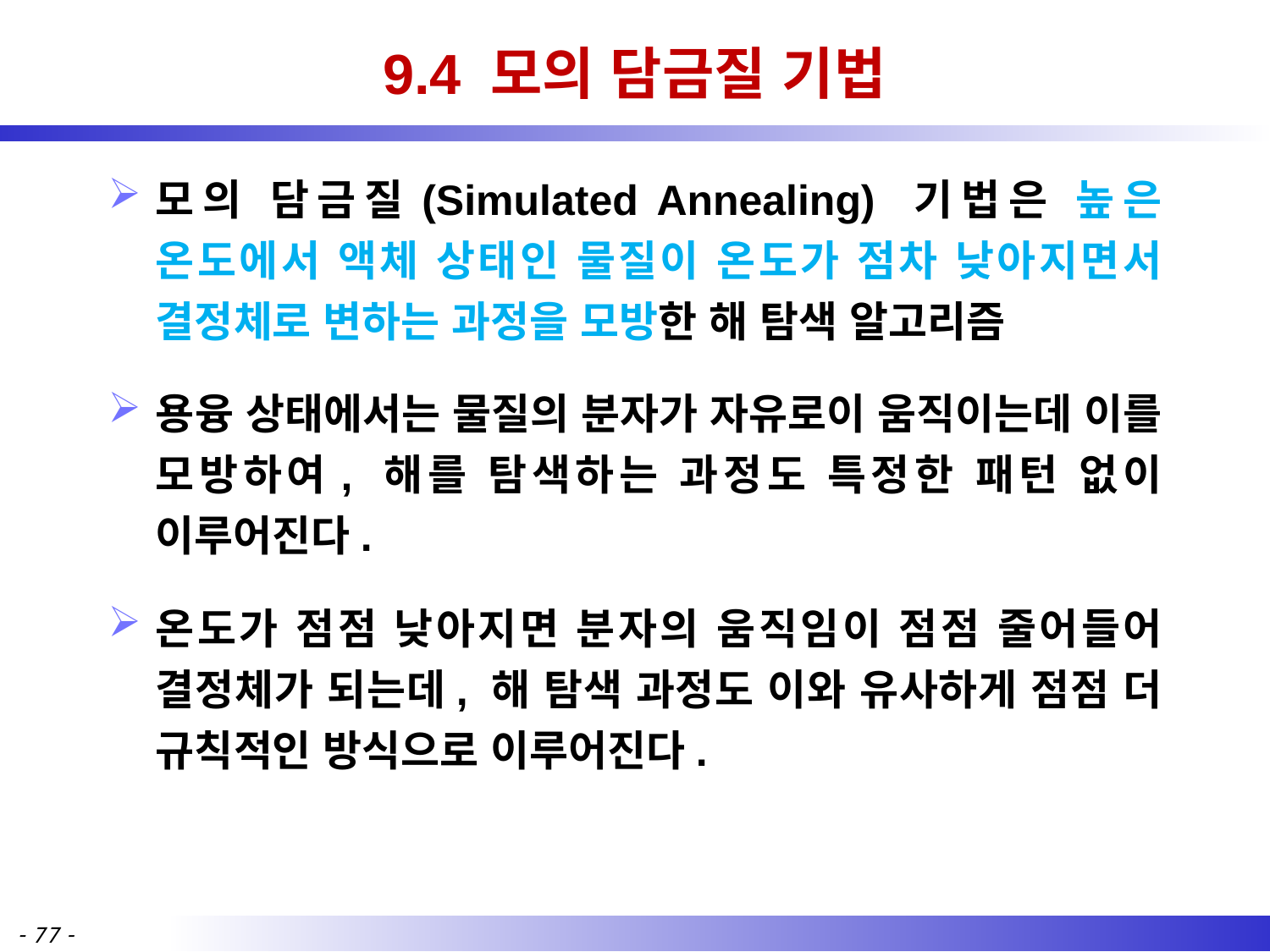

# 9.4 모의 담금질 기법
모의 담금질(Simulated Annealing) 기법은 높은 온도에서 액체 상태인 물질이 온도가 점차 낮아지면서 결정체로 변하는 과정을 모방한 해 탐색 알고리즘
용융 상태에서는 물질의 분자가 자유로이 움직이는데 이를 모방하여, 해를 탐색하는 과정도 특정한 패턴 없이 이루어진다.
온도가 점점 낮아지면 분자의 움직임이 점점 줄어들어 결정체가 되는데, 해 탐색 과정도 이와 유사하게 점점 더 규칙적인 방식으로 이루어진다.
- 77 -